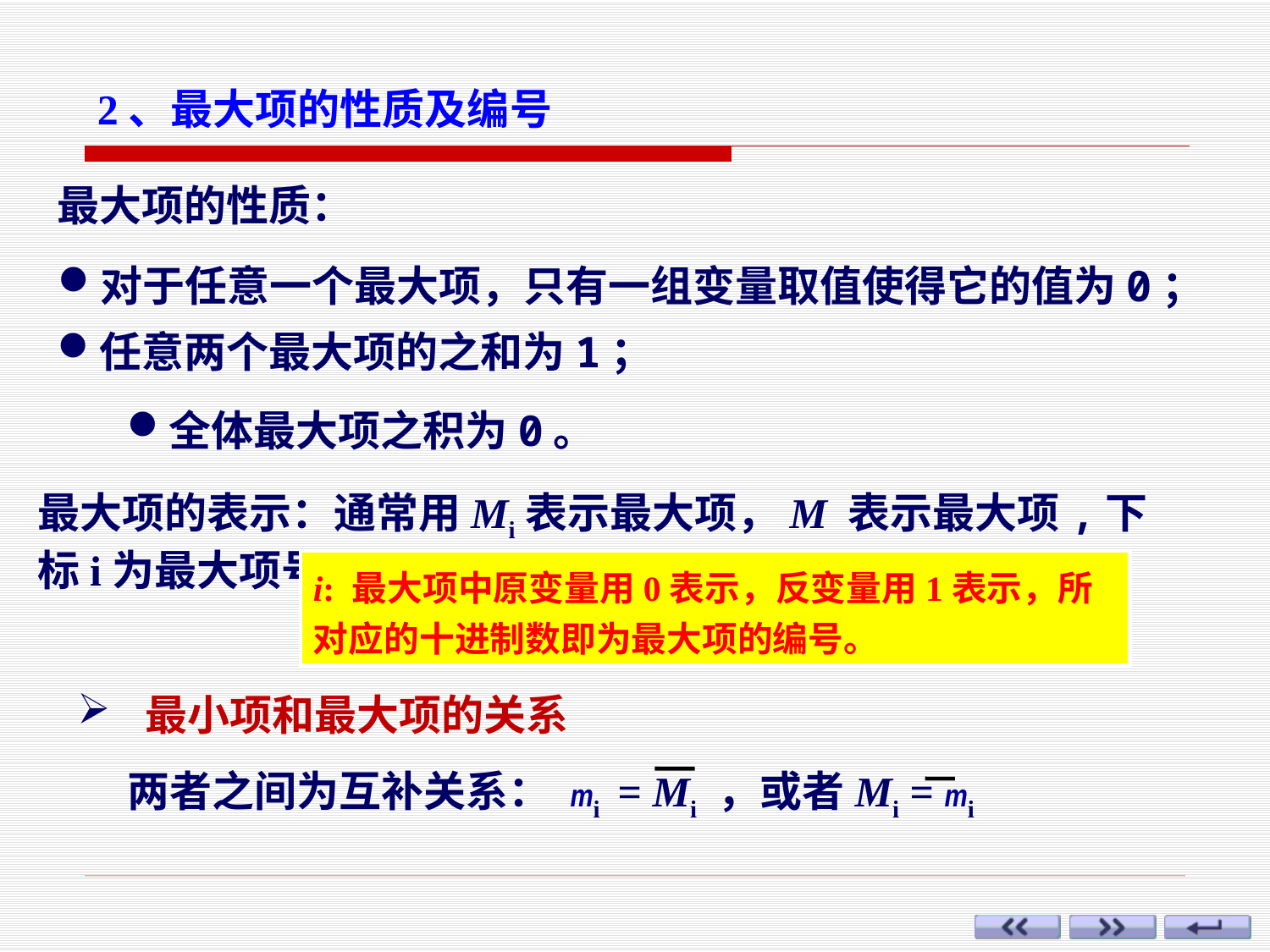

2、最大项的性质及编号
最大项的性质：
对于任意一个最大项，只有一组变量取值使得它的值为0；
任意两个最大项的之和为1；
全体最大项之积为0。
最大项的表示：通常用Mi表示最大项，M 表示最大项,下标i为最大项号。
i: 最大项中原变量用0表示，反变量用1表示，所对应的十进制数即为最大项的编号。
 最小项和最大项的关系
两者之间为互补关系： mi  = Mi ，或者Mi = mi